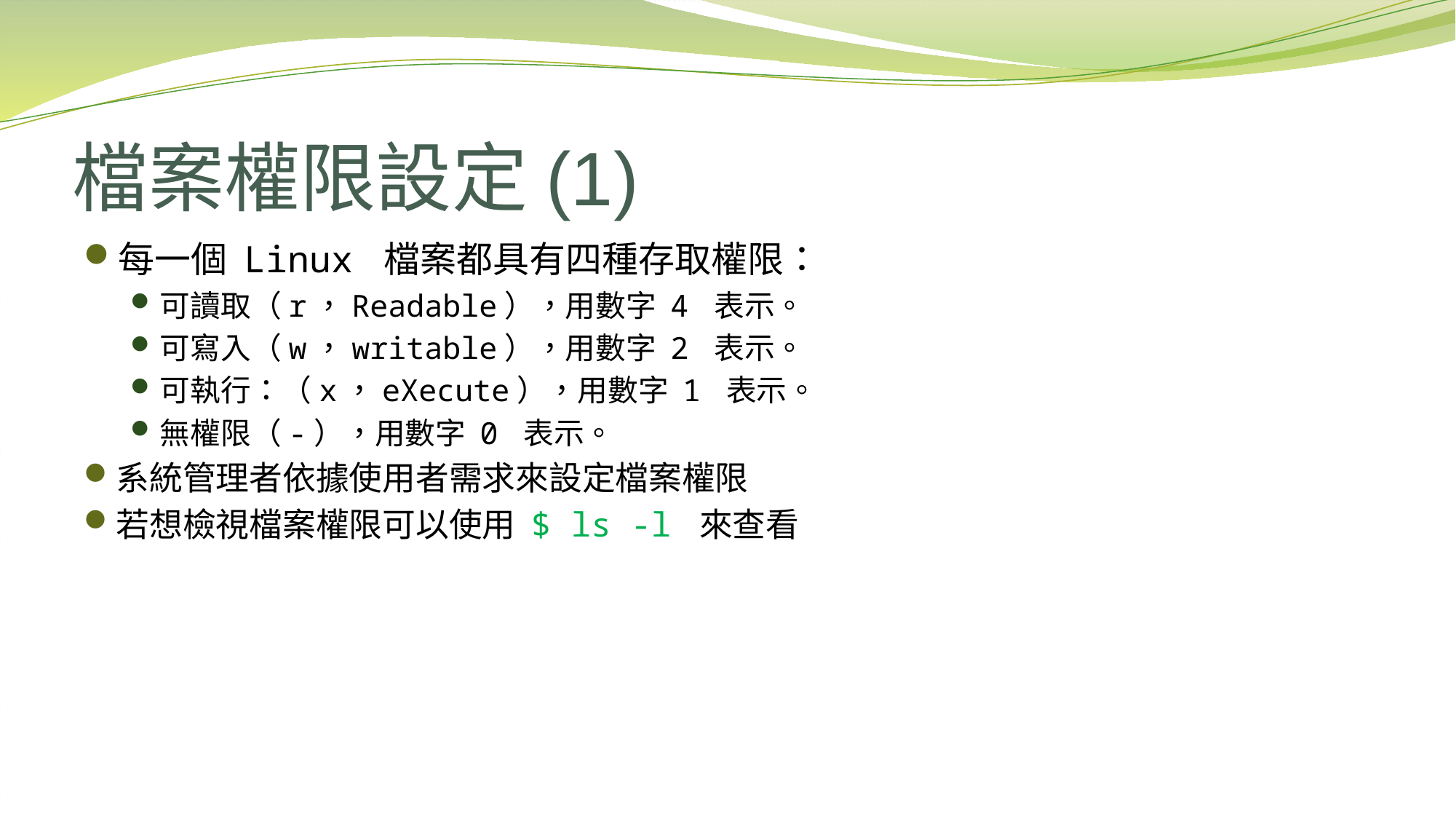

# 檔案權限設定(1)
每一個 Linux 檔案都具有四種存取權限：
可讀取（r，Readable），用數字 4 表示。
可寫入（w，writable），用數字 2 表示。
可執行：（x，eXecute），用數字 1 表示。
無權限（-），用數字 0 表示。
系統管理者依據使用者需求來設定檔案權限
若想檢視檔案權限可以使用 $ ls -l 來查看